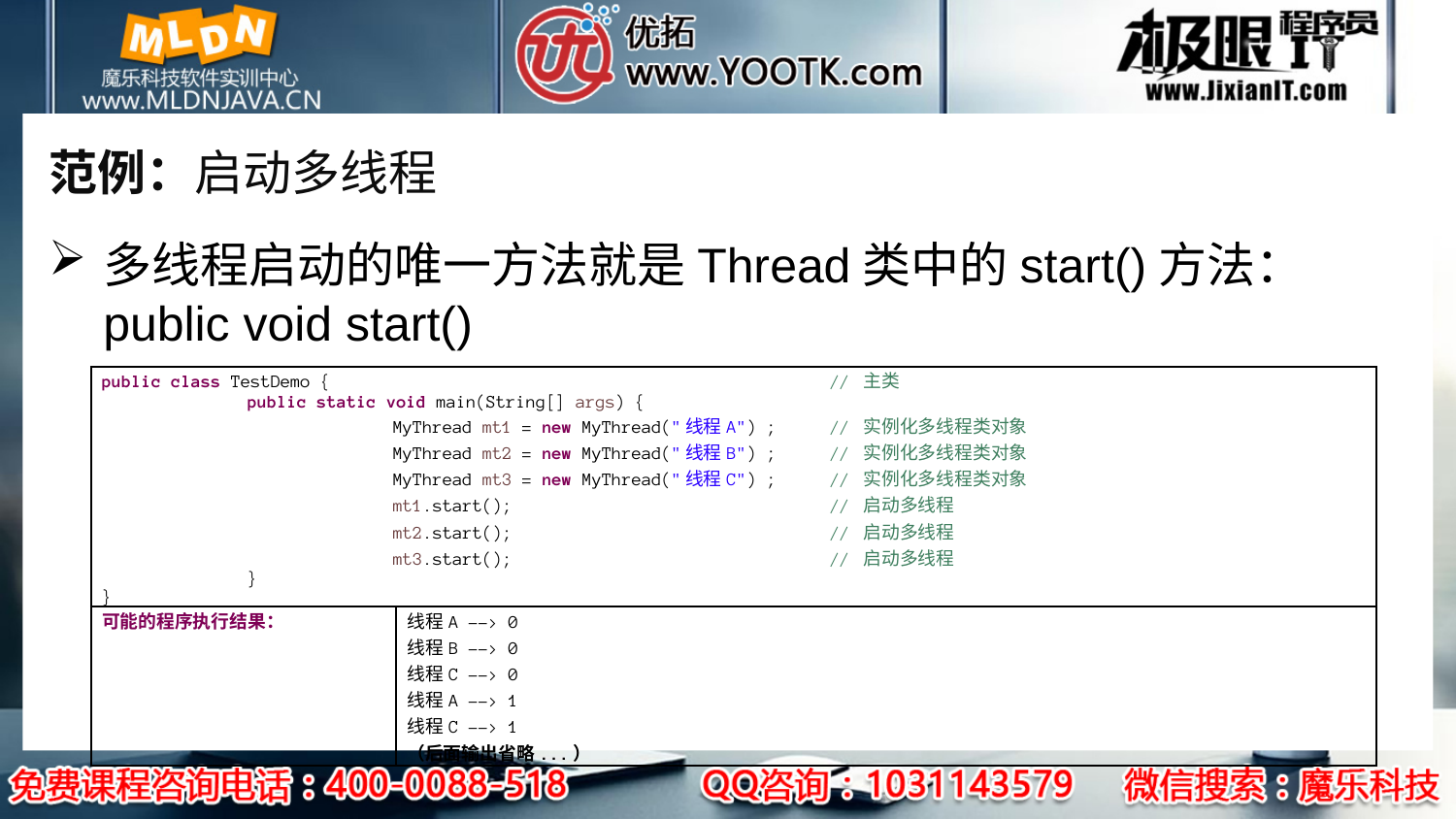

# 范例：启动多线程
多线程启动的唯一方法就是Thread类中的start()方法：public void start()
| public class TestDemo { // 主类 public static void main(String[] args) { MyThread mt1 = new MyThread("线程A") ; // 实例化多线程类对象 MyThread mt2 = new MyThread("线程B") ; // 实例化多线程类对象 MyThread mt3 = new MyThread("线程C") ; // 实例化多线程类对象 mt1.start(); // 启动多线程 mt2.start(); // 启动多线程 mt3.start(); // 启动多线程 } } |  |
| --- | --- |
| 可能的程序执行结果： | 线程A --> 0 线程B --> 0 线程C --> 0 线程A --> 1 线程C --> 1 （后面输出省略...） |